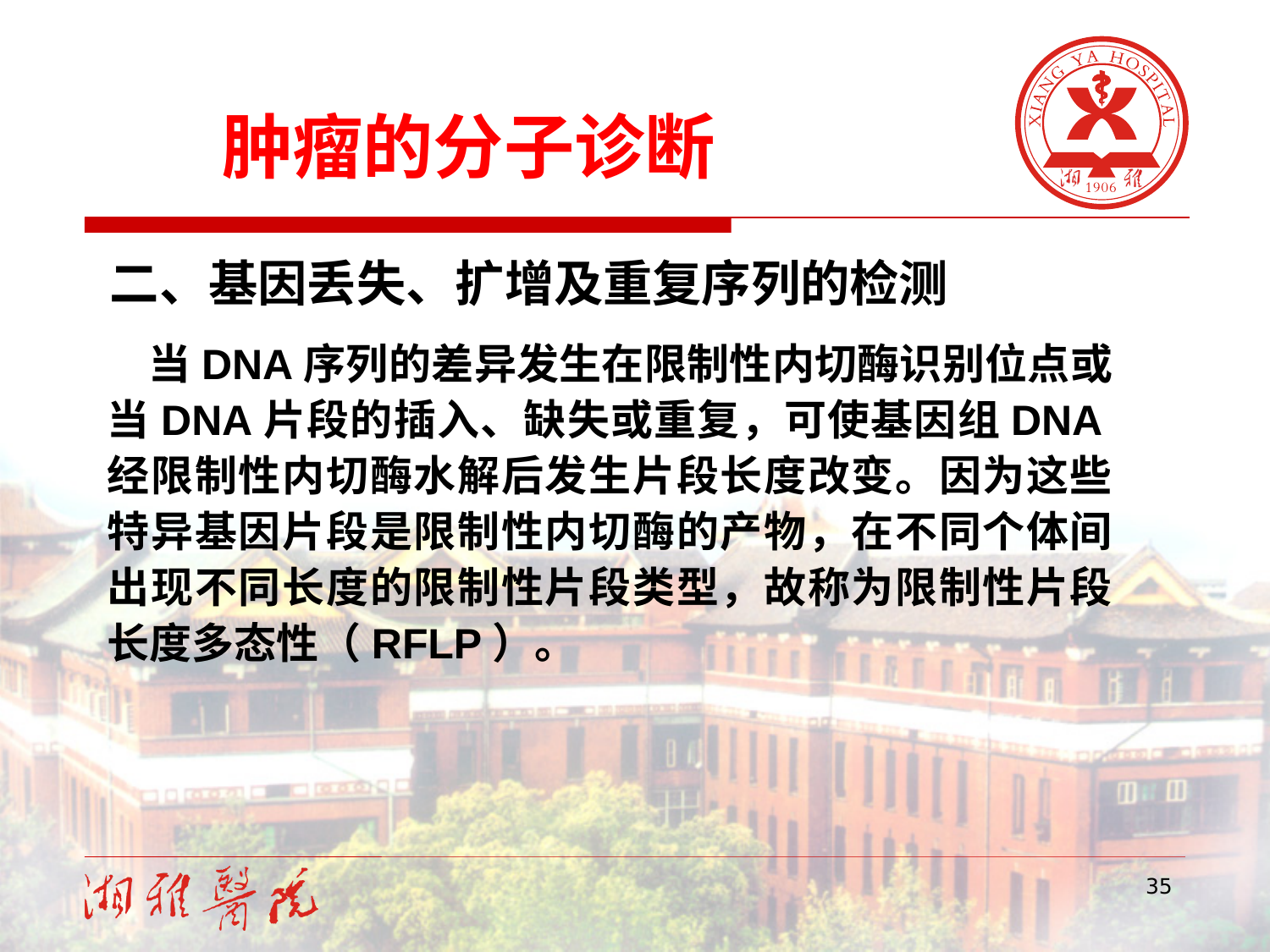

肿瘤的分子诊断
二、基因丢失、扩增及重复序列的检测
    当DNA序列的差异发生在限制性内切酶识别位点或当DNA片段的插入、缺失或重复，可使基因组DNA经限制性内切酶水解后发生片段长度改变。因为这些特异基因片段是限制性内切酶的产物，在不同个体间出现不同长度的限制性片段类型，故称为限制性片段长度多态性（RFLP）。

35